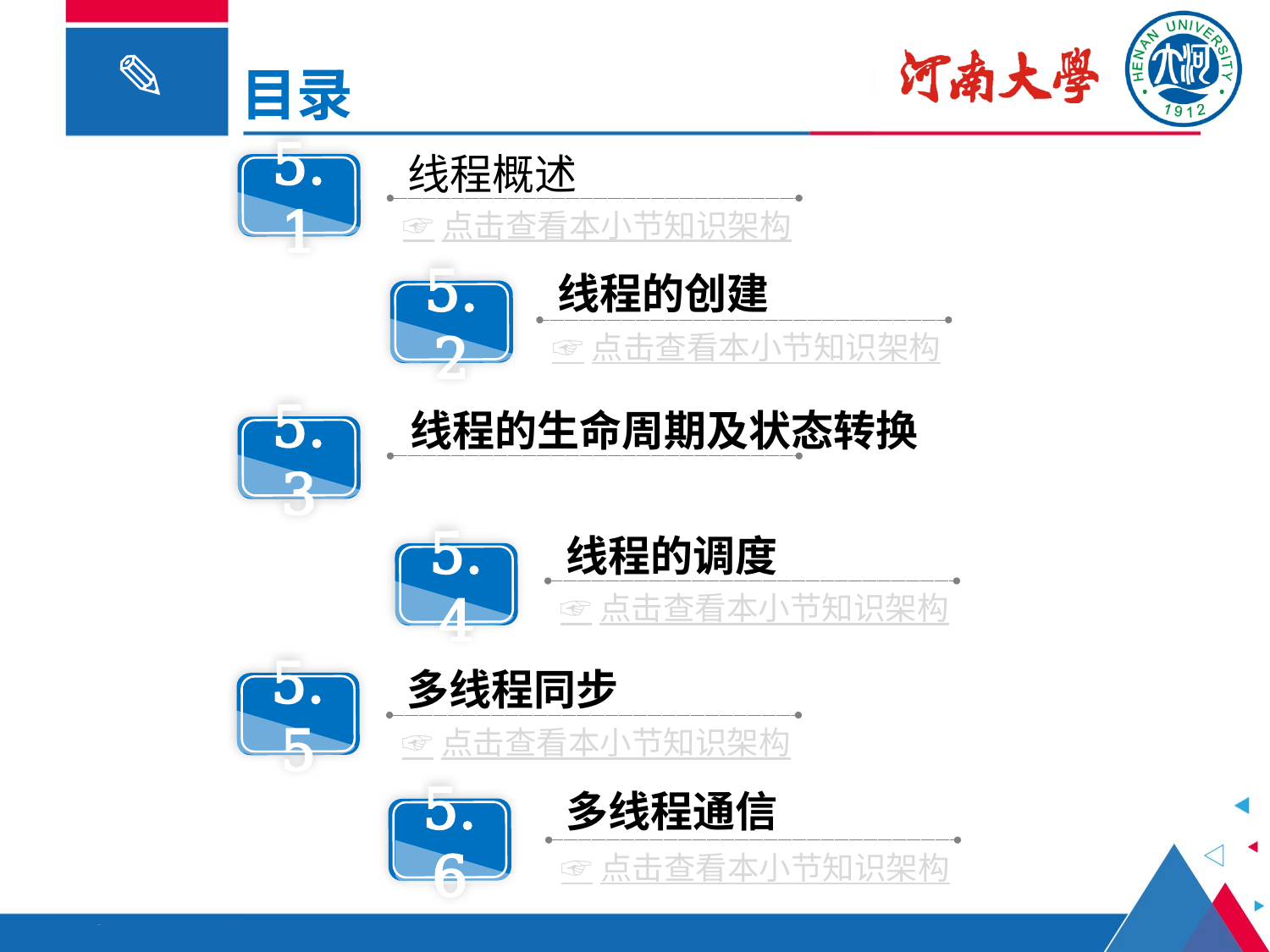

目录
线程概述
5.1

☞点击查看本小节知识架构
线程的创建
5.2

☞点击查看本小节知识架构
线程的生命周期及状态转换
5.3

线程的调度
5.4

☞点击查看本小节知识架构
多线程同步
5.5

☞点击查看本小节知识架构
多线程通信
5.6

☞点击查看本小节知识架构